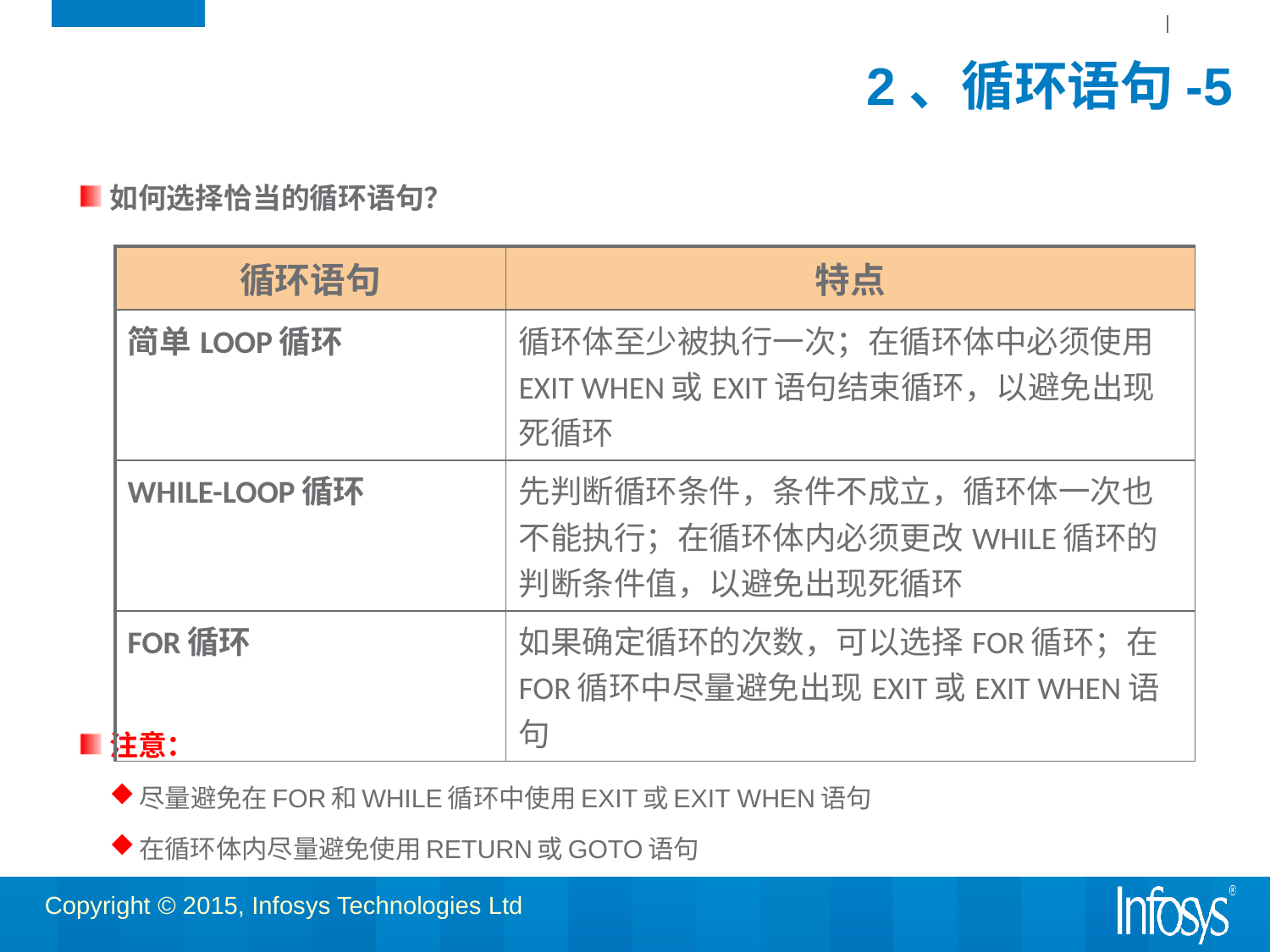

# 2、循环语句-5
如何选择恰当的循环语句？

注意：
尽量避免在FOR和WHILE循环中使用EXIT或EXIT WHEN语句
在循环体内尽量避免使用RETURN或GOTO语句

| 循环语句 | 特点 |
| --- | --- |
| 简单LOOP循环 | 循环体至少被执行一次；在循环体中必须使用EXIT WHEN或EXIT语句结束循环，以避免出现死循环 |
| WHILE-LOOP循环 | 先判断循环条件，条件不成立，循环体一次也不能执行；在循环体内必须更改WHILE循环的判断条件值，以避免出现死循环 |
| FOR循环 | 如果确定循环的次数，可以选择FOR循环；在FOR循环中尽量避免出现EXIT或EXIT WHEN语句 |